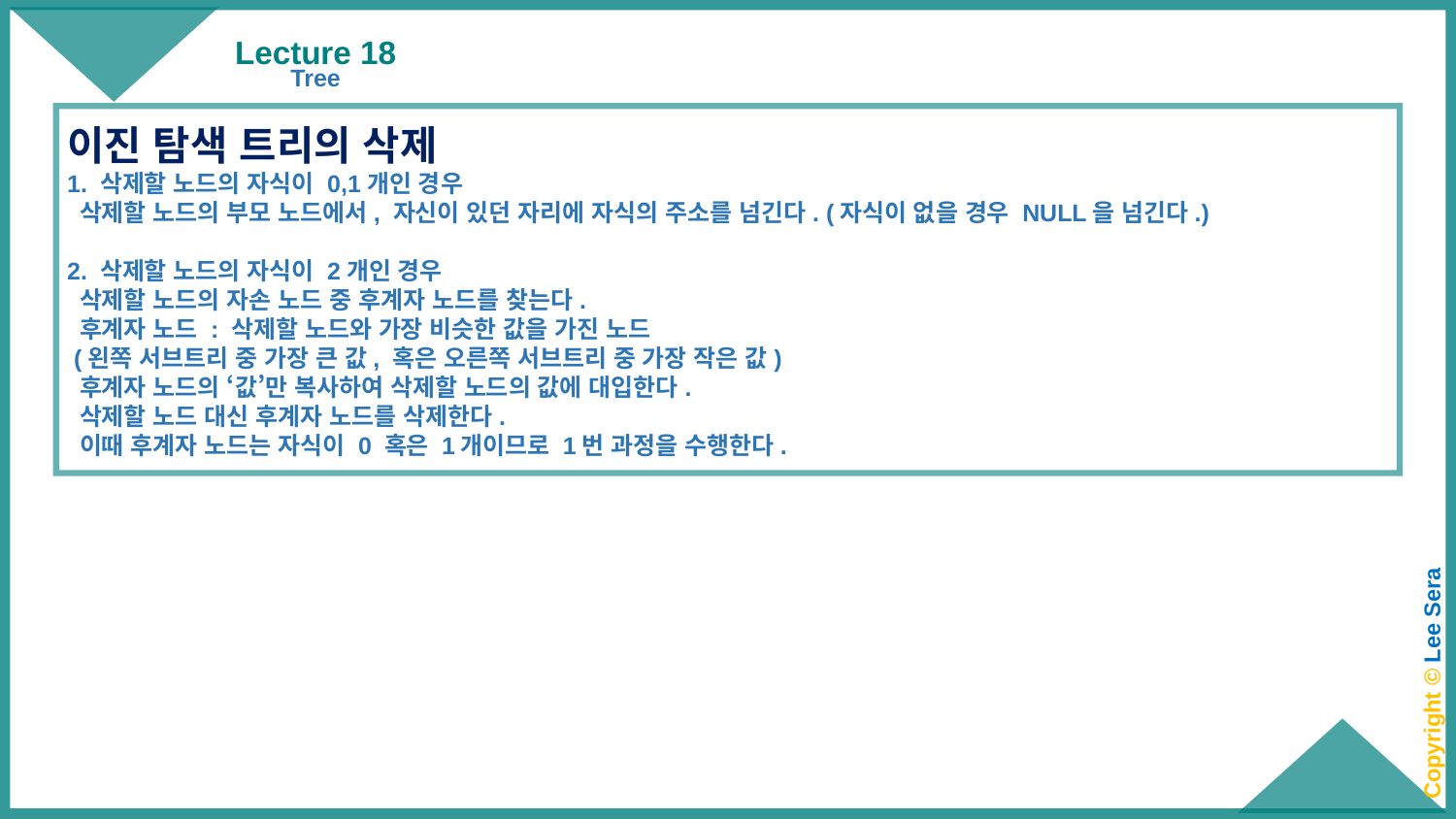

# Lecture 18
Tree
이진 탐색 트리의 삭제
1. 삭제할 노드의 자식이 0,1개인 경우
 삭제할 노드의 부모 노드에서, 자신이 있던 자리에 자식의 주소를 넘긴다. (자식이 없을 경우 NULL을 넘긴다.)

2. 삭제할 노드의 자식이 2개인 경우
 삭제할 노드의 자손 노드 중 후계자 노드를 찾는다.
 후계자 노드 : 삭제할 노드와 가장 비슷한 값을 가진 노드
 (왼쪽 서브트리 중 가장 큰 값, 혹은 오른쪽 서브트리 중 가장 작은 값)
 후계자 노드의 ‘값’만 복사하여 삭제할 노드의 값에 대입한다.
 삭제할 노드 대신 후계자 노드를 삭제한다.
 이때 후계자 노드는 자식이 0 혹은 1개이므로 1번 과정을 수행한다.
Copyright © Lee Sera